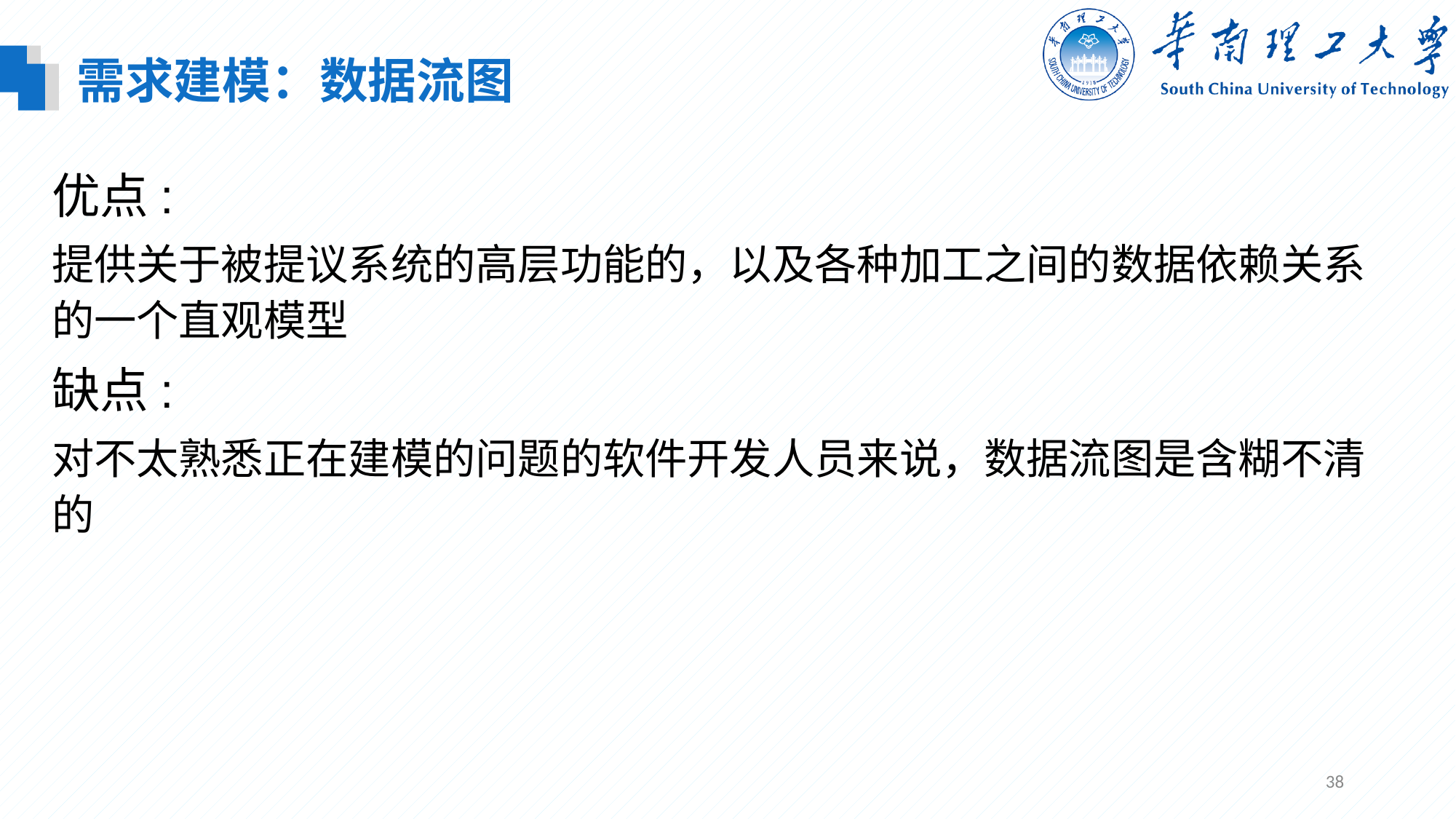

需求建模：数据流图
优点:
提供关于被提议系统的高层功能的，以及各种加工之间的数据依赖关系的一个直观模型
缺点:
对不太熟悉正在建模的问题的软件开发人员来说，数据流图是含糊不清的
38